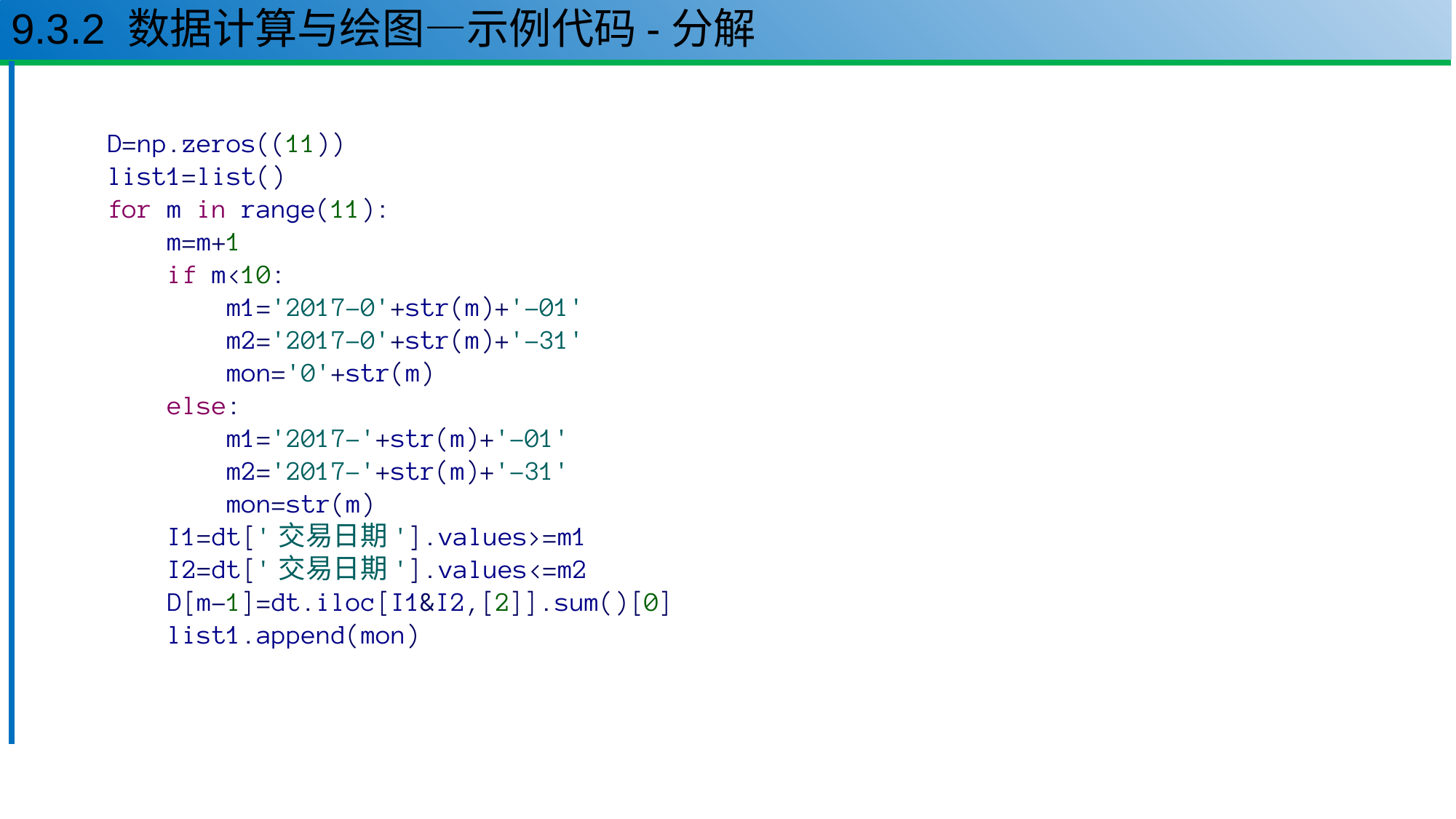

# 9.3.2 数据计算与绘图—示例代码-分解
D=np.zeros((11))
list1=list()
for m in range(11):
    m=m+1
    if m<10:
        m1='2017-0'+str(m)+'-01'
        m2='2017-0'+str(m)+'-31'
        mon='0'+str(m)
    else:
        m1='2017-'+str(m)+'-01'
        m2='2017-'+str(m)+'-31'
        mon=str(m)
    I1=dt['交易日期'].values>=m1
    I2=dt['交易日期'].values<=m2
    D[m-1]=dt.iloc[I1&I2,[2]].sum()[0]
    list1.append(mon)